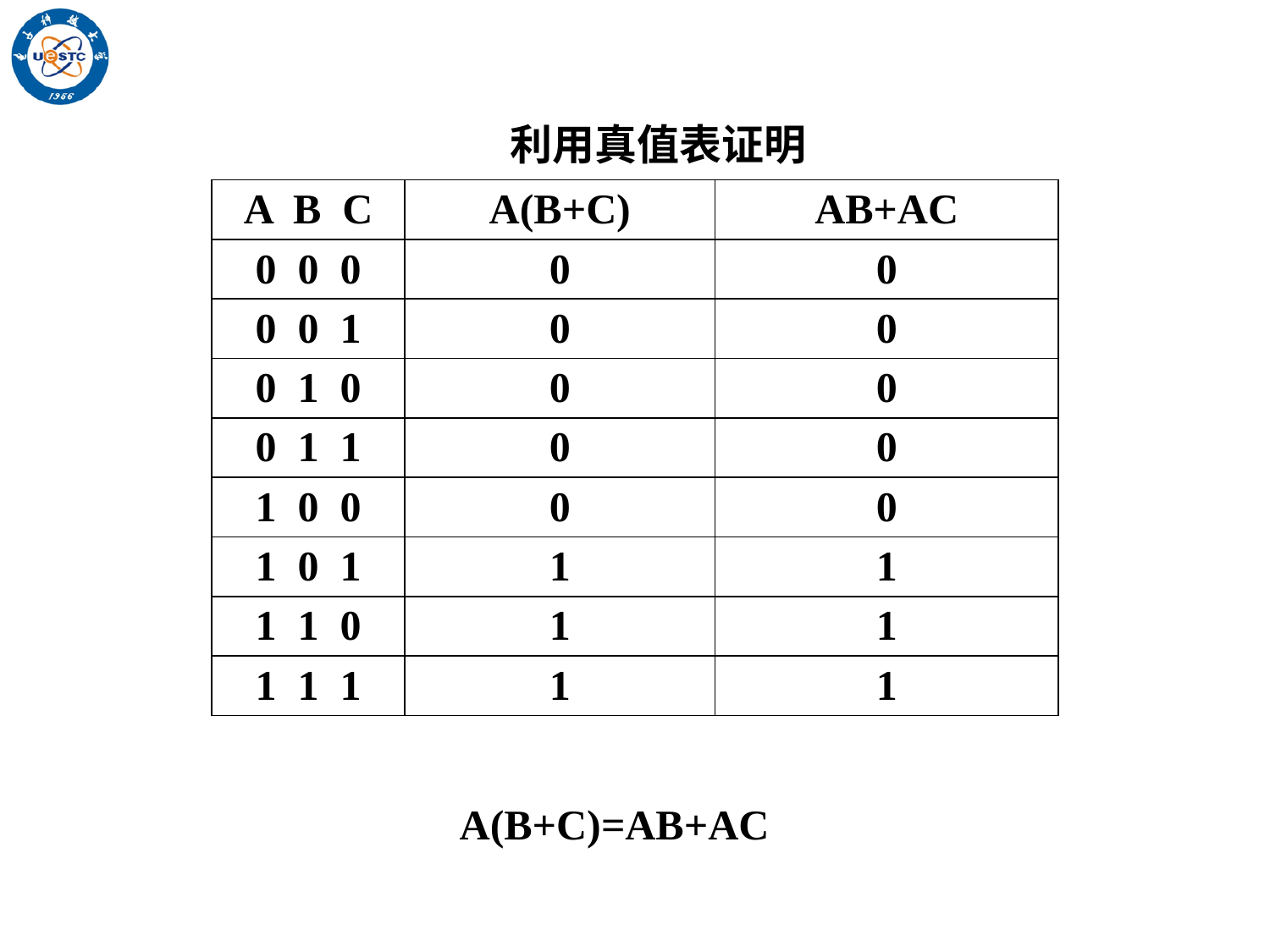

利用真值表证明
| A B C | A(B+C) | AB+AC |
| --- | --- | --- |
| 0 0 0 | 0 | 0 |
| 0 0 1 | 0 | 0 |
| 0 1 0 | 0 | 0 |
| 0 1 1 | 0 | 0 |
| 1 0 0 | 0 | 0 |
| 1 0 1 | 1 | 1 |
| 1 1 0 | 1 | 1 |
| 1 1 1 | 1 | 1 |
A(B+C)=AB+AC